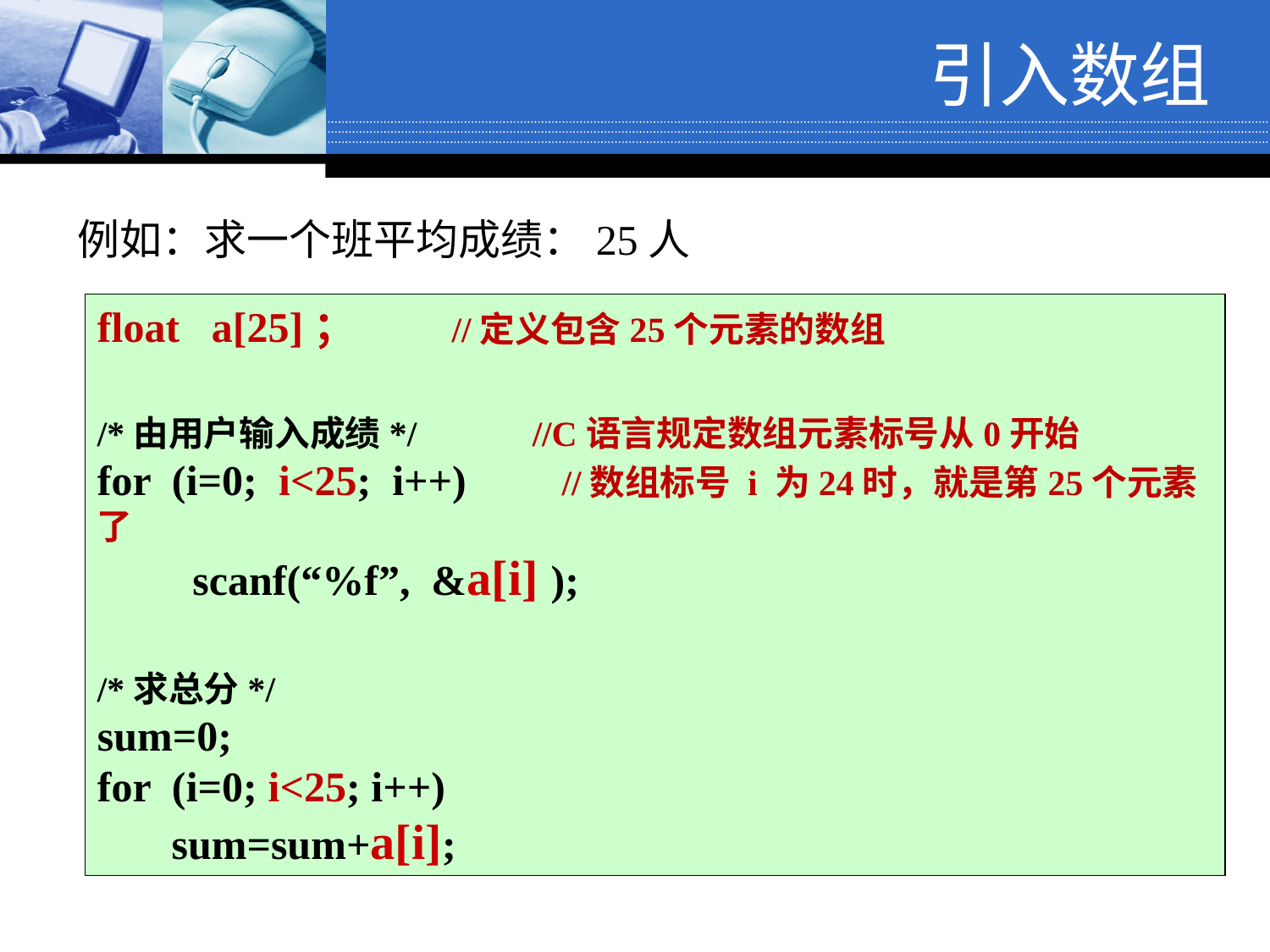

引入数组
例如：求一个班平均成绩：25人

float   a[25]；         //定义包含25个元素的数组

/*由用户输入成绩*/             //C语言规定数组元素标号从0开始
for  (i=0;  i<25;  i++)         //数组标号 i 为24时，就是第25个元素了
         scanf(“%f”,  &a[i] );

/*求总分*/
sum=0;
for  (i=0; i<25; i++)
       sum=sum+a[i];